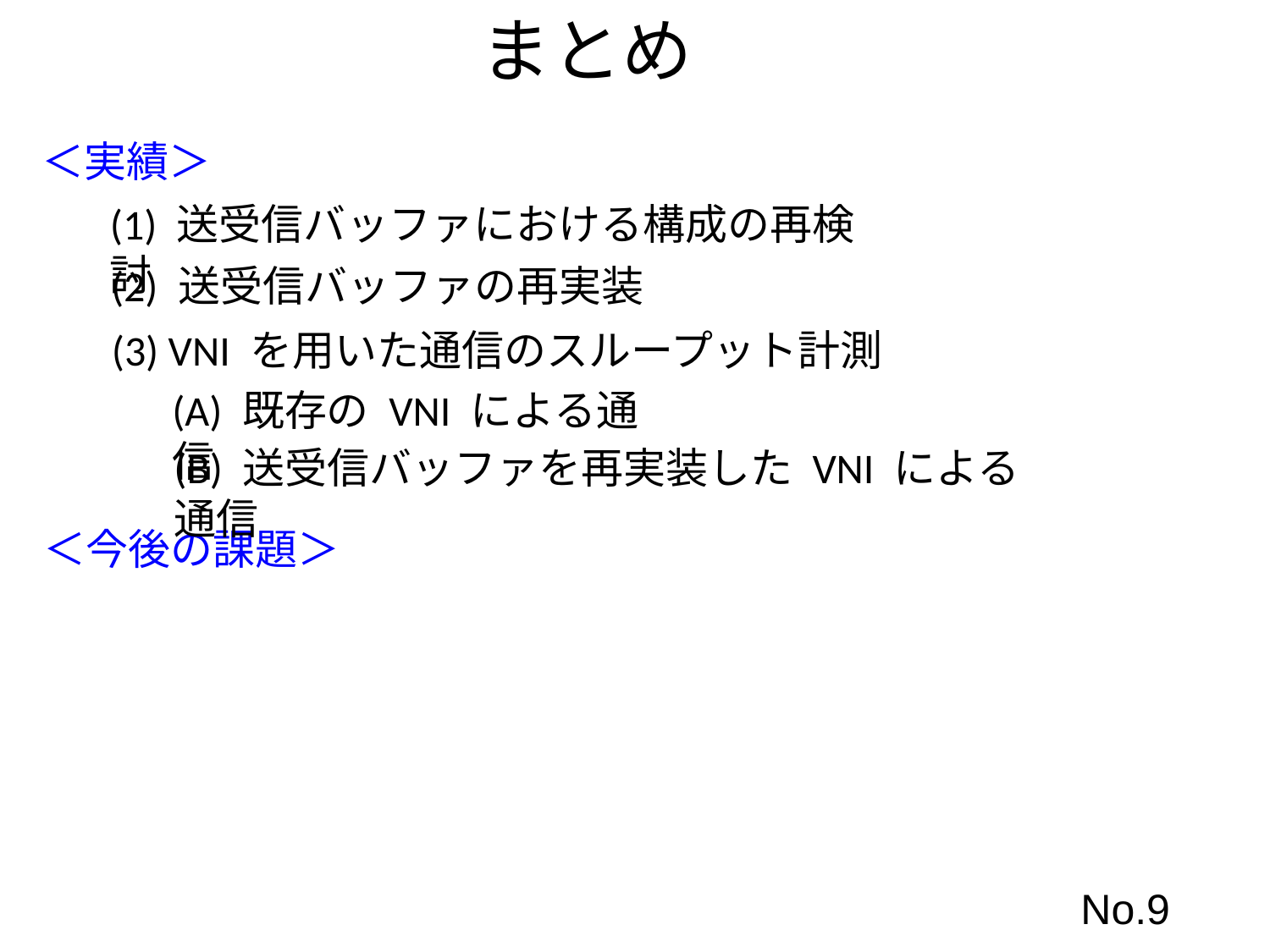

まとめ
＜実績＞
(1) 送受信バッファにおける構成の再検討
 (2) 送受信バッファの再実装
(3) VNI を用いた通信のスループット計測
(A) 既存の VNI による通信
(B) 送受信バッファを再実装した VNI による通信
＜今後の課題＞
No.9